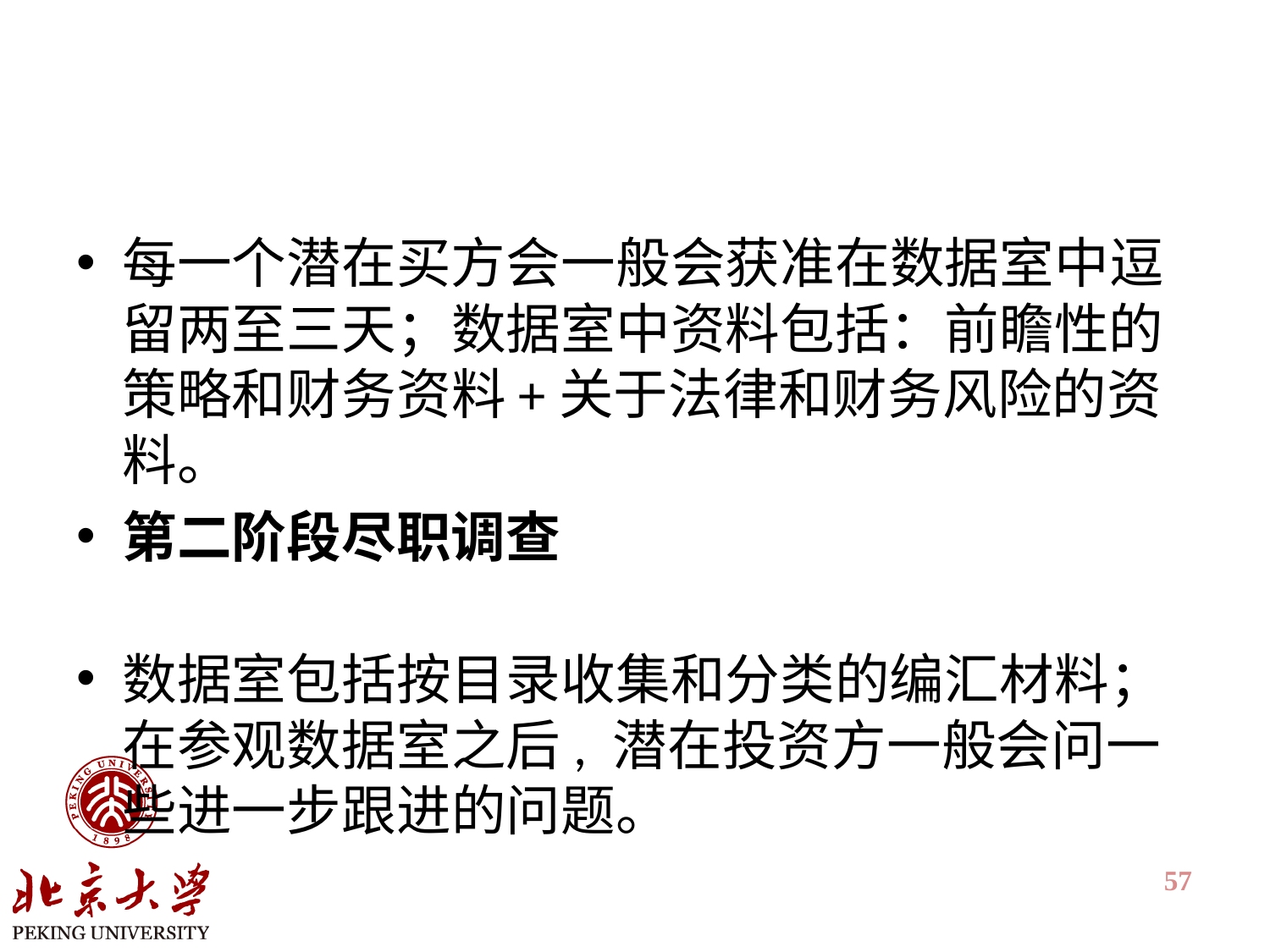

#
每一个潜在买方会一般会获准在数据室中逗留两至三天；数据室中资料包括：前瞻性的策略和财务资料+关于法律和财务风险的资料。
第二阶段尽职调查
数据室包括按目录收集和分类的编汇材料；在参观数据室之后, 潜在投资方一般会问一些进一步跟进的问题。

57